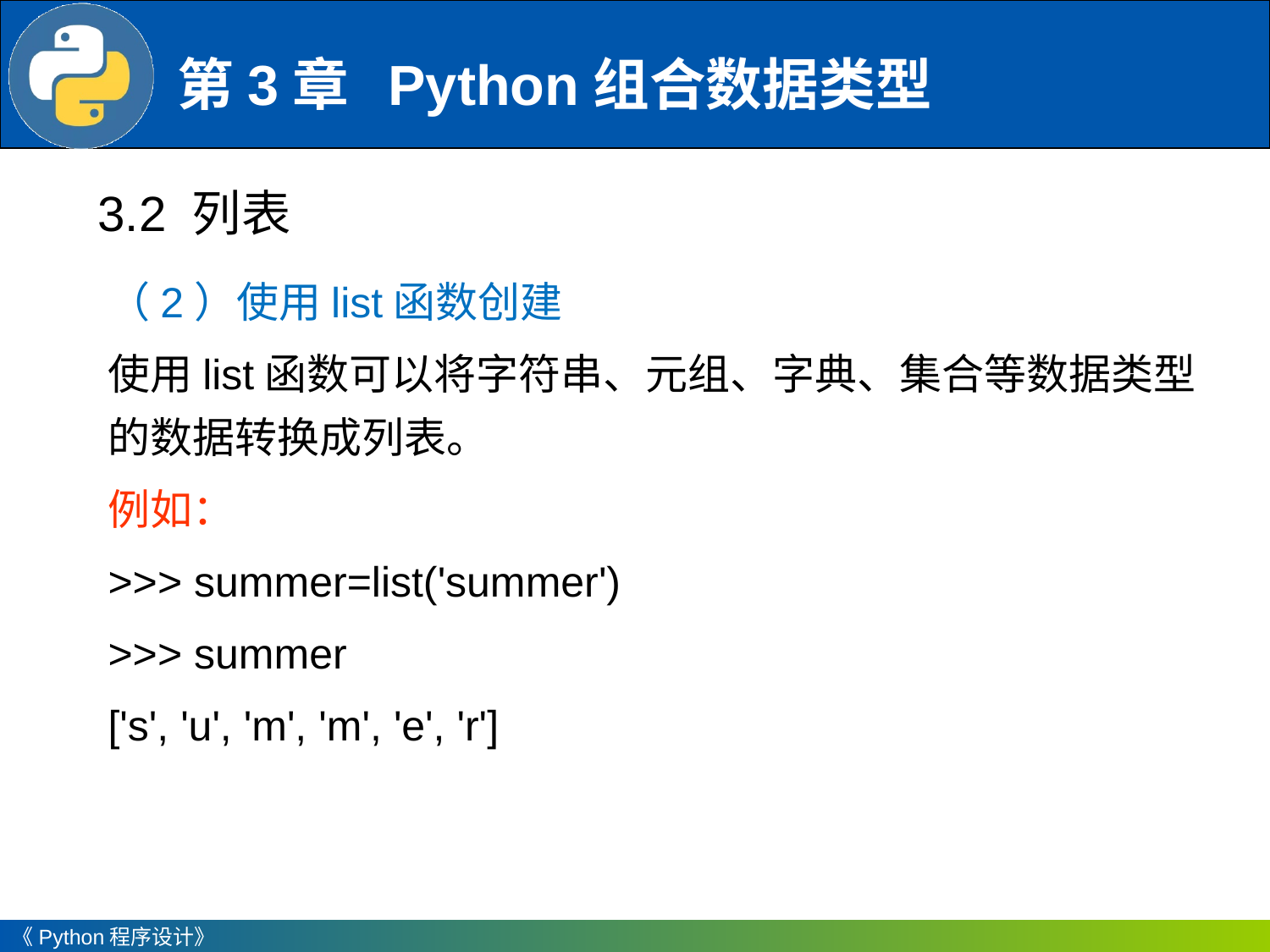

3.2 列表
（2）使用list函数创建
使用list函数可以将字符串、元组、字典、集合等数据类型的数据转换成列表。
例如：
>>> summer=list('summer')
>>> summer
['s', 'u', 'm', 'm', 'e', 'r']